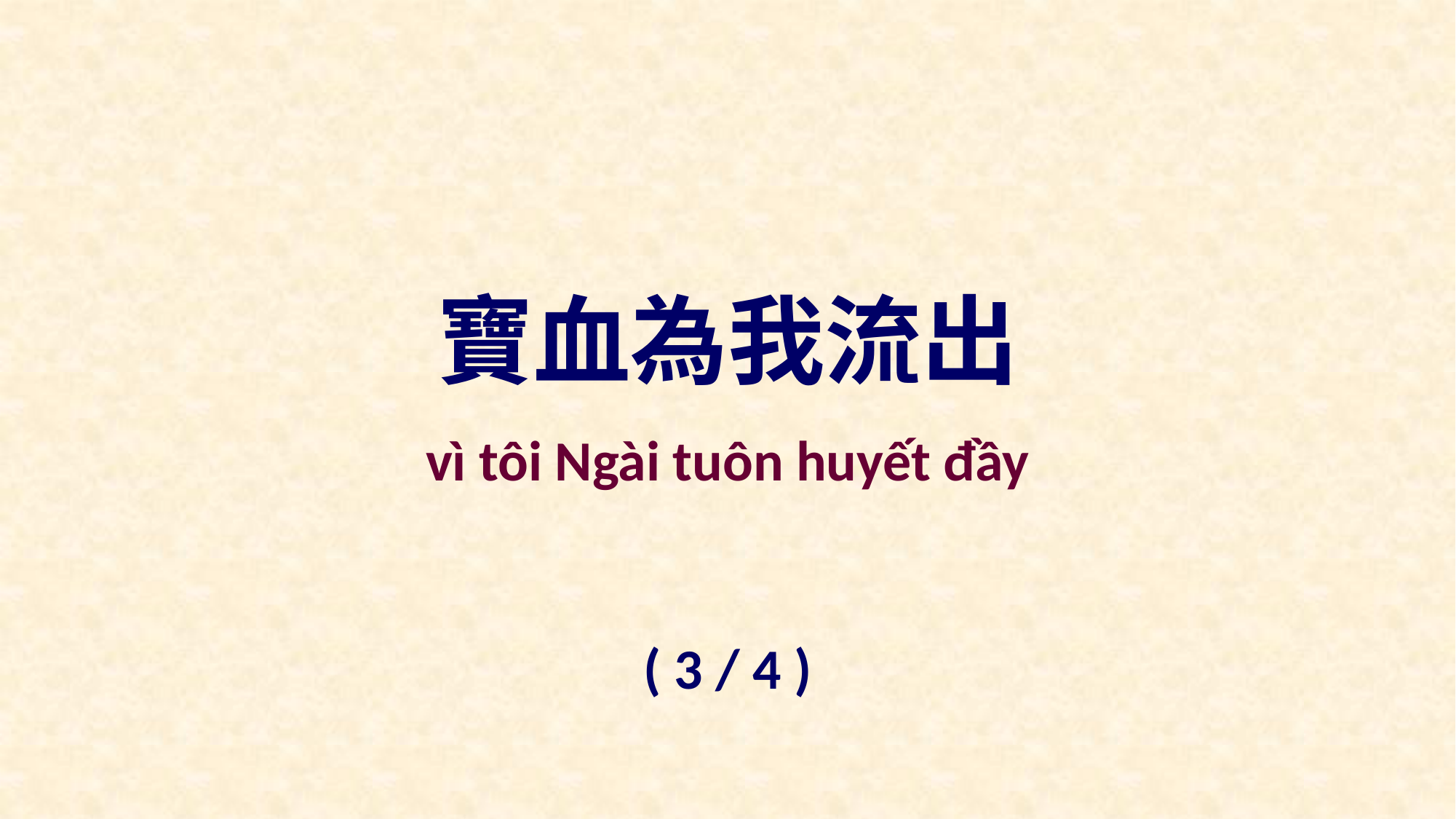

寶血為我流出
vì tôi Ngài tuôn huyết đầy
( 3 / 4 )